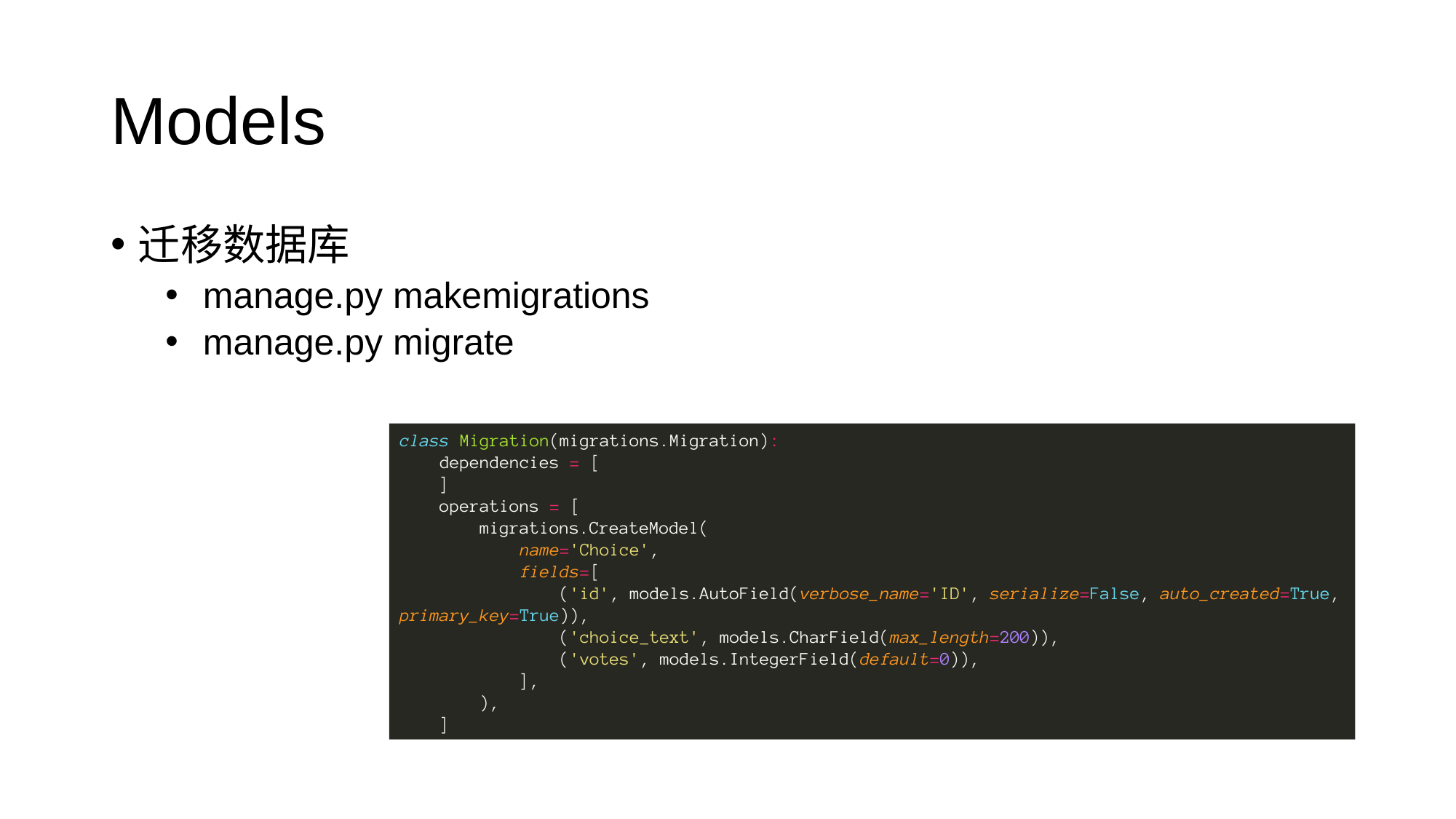

# Models
迁移数据库
 manage.py makemigrations
 manage.py migrate
class Migration(migrations.Migration):
    dependencies = [
    ]
    operations = [
        migrations.CreateModel(
            name='Choice',
            fields=[
                ('id', models.AutoField(verbose_name='ID', serialize=False, auto_created=True, primary_key=True)),
                ('choice_text', models.CharField(max_length=200)),
                ('votes', models.IntegerField(default=0)),
            ],
        ),
    ]